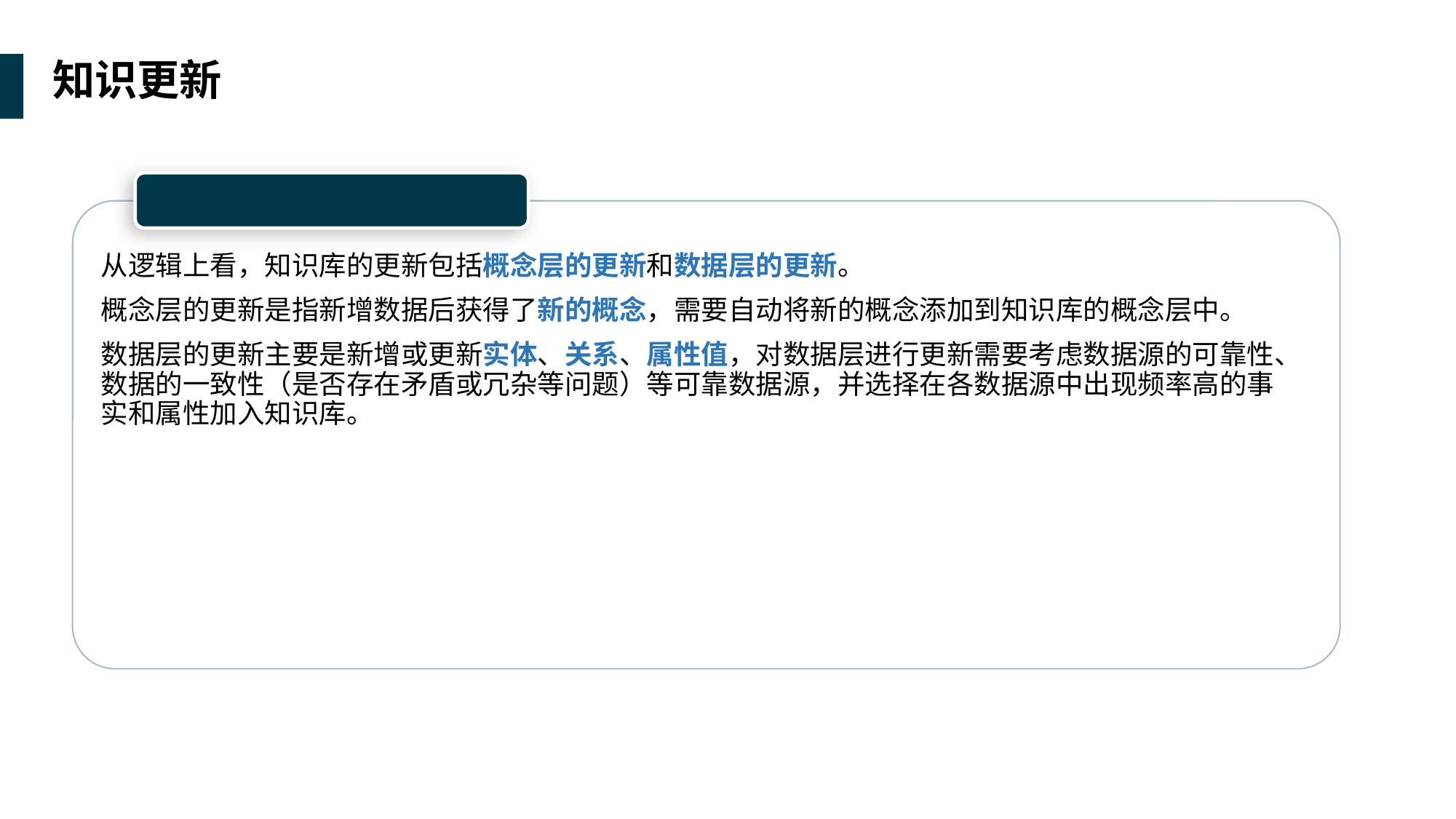

知识更新

从逻辑上看，知识库的更新包括概念层的更新和数据层的更新。
概念层的更新是指新增数据后获得了新的概念，需要自动将新的概念添加到知识库的概念层中。
数据层的更新主要是新增或更新实体、关系、属性值，对数据层进行更新需要考虑数据源的可靠性、数据的一致性（是否存在矛盾或冗杂等问题）等可靠数据源，并选择在各数据源中出现频率高的事实和属性加入知识库。